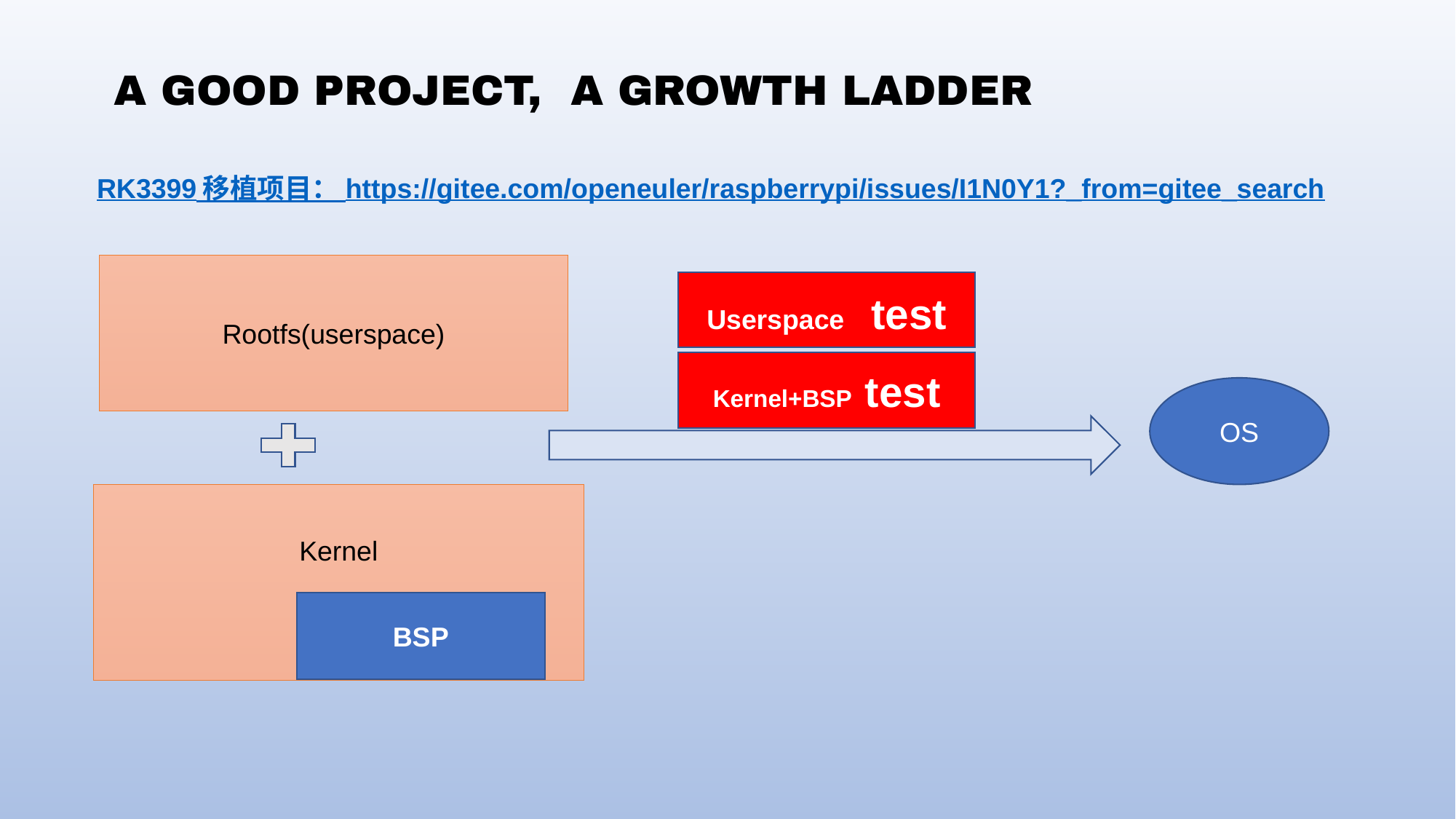

A GOOD PROJECT,  A GROWTH LADDER

RK3399 移植项目： https://gitee.com/openeuler/raspberrypi/issues/I1N0Y1?_from=gitee_search
Rootfs(userspace)
Userspace  test

Kernel+BSP  test
OS

Kernel

BSP